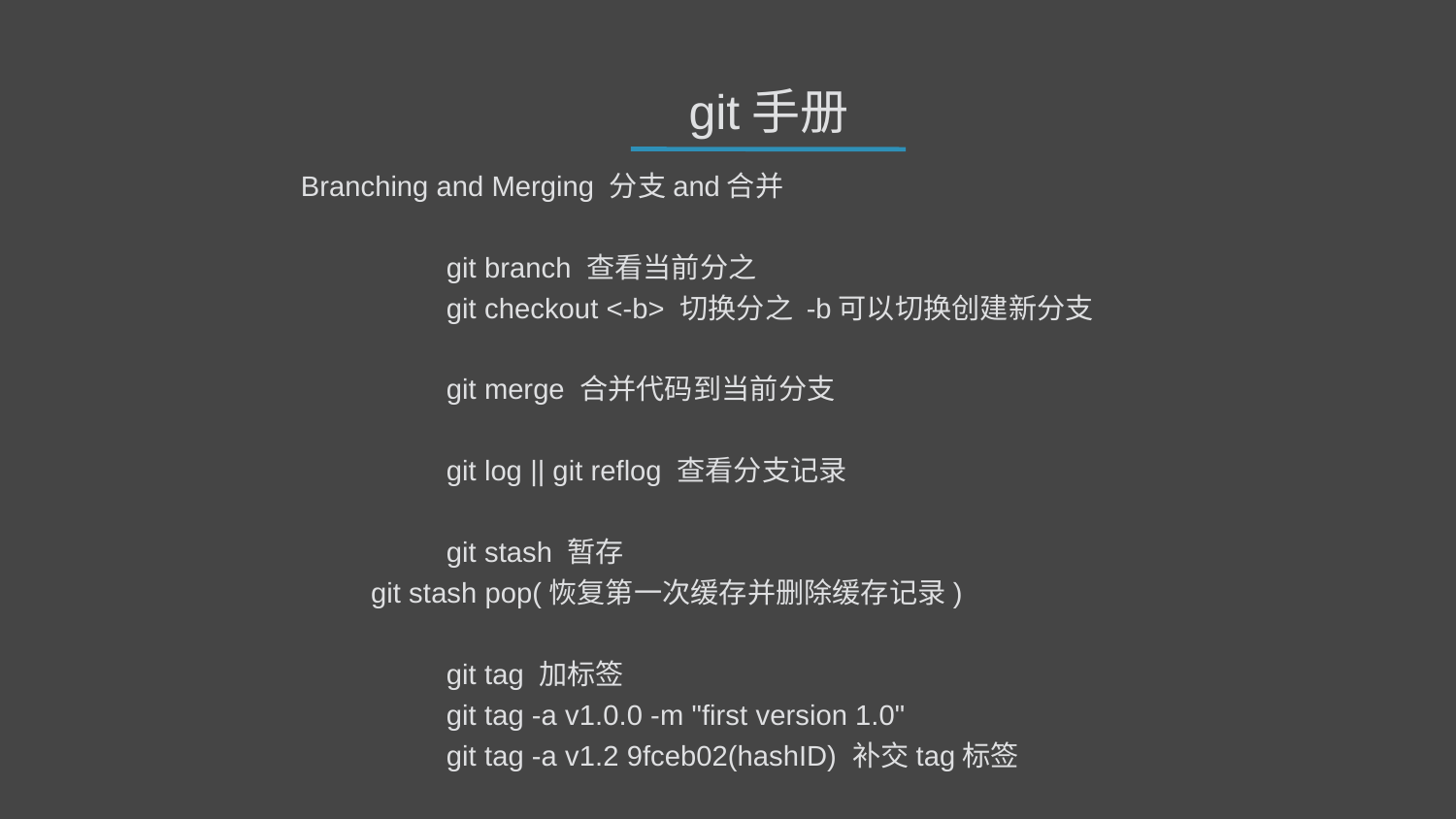

git手册

Branching and Merging 分支and合并

	git branch 查看当前分之
	git checkout <-b> 切换分之 -b可以切换创建新分支

	git merge 合并代码到当前分支

	git log || git reflog 查看分支记录

	git stash 暂存
　　 git stash pop(恢复第一次缓存并删除缓存记录)

	git tag 加标签
	git tag -a v1.0.0 -m "first version 1.0"
	git tag -a v1.2 9fceb02(hashID) 补交tag标签